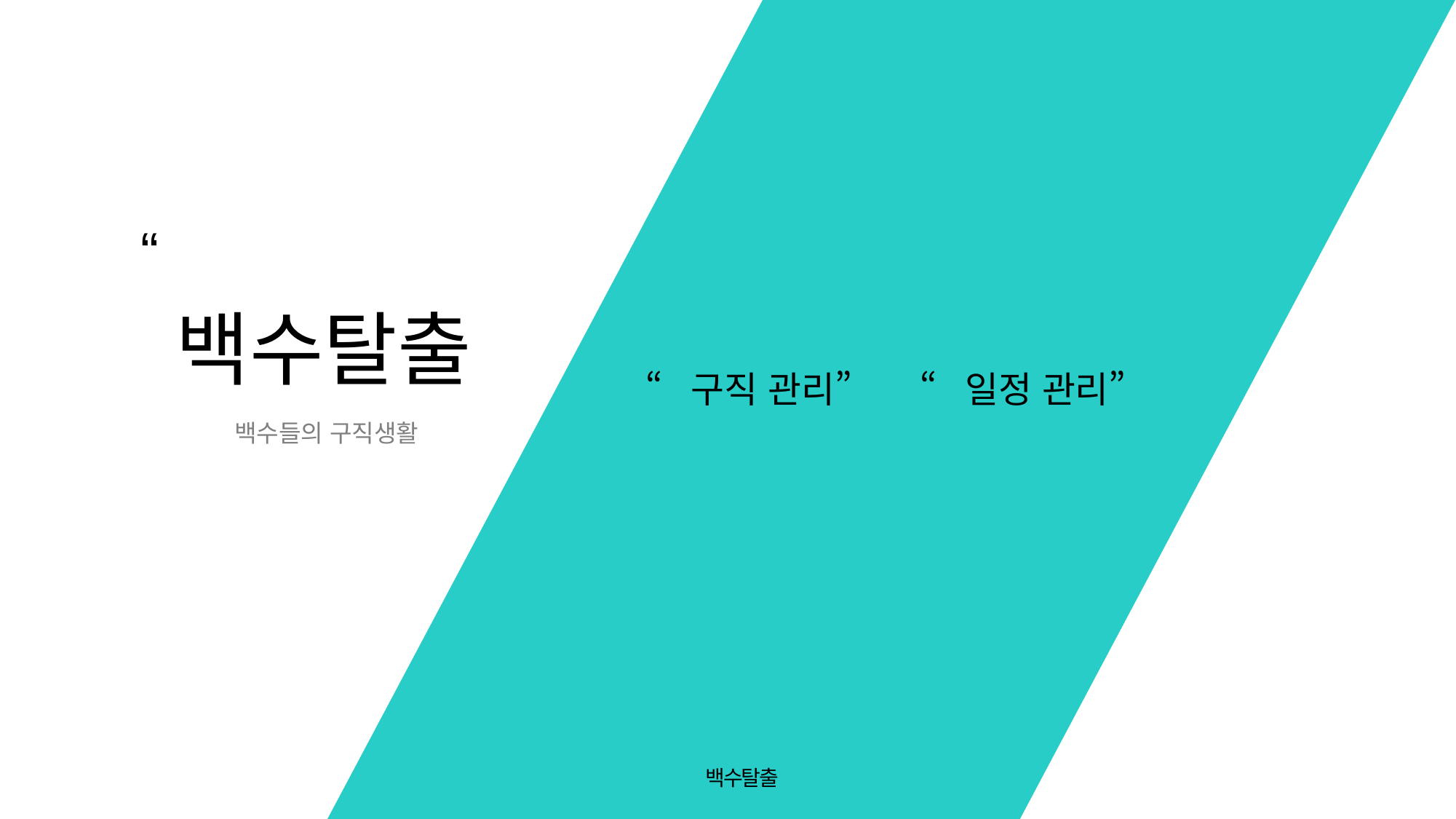

“

백수탈출
“구직 관리”
“일정 관리”
백수들의 구직생활
백수탈출